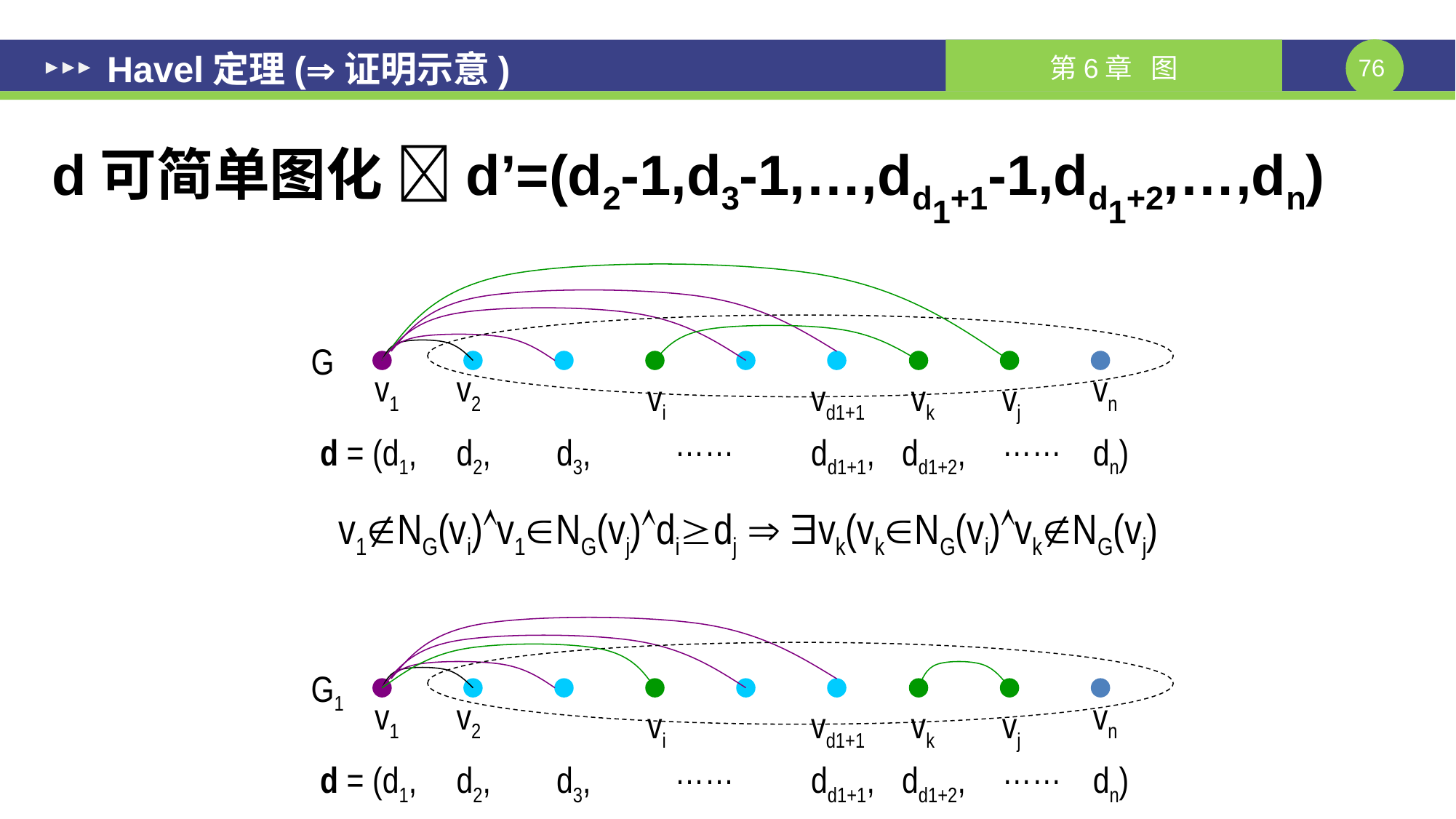

# Havel定理(⇒证明示意)
d可简单图化 ⇔d’=(d2-1,d3-1,…,dd1+1-1,dd1+2,…,dn)

G

v1
v2
vn
vi
vd1+1
vk
vj
……
……
d = (d1,
d2,
d3,
dd1+1,
dd1+2,
dn)
v1∉NG(vi)∧v1∈NG(vj)∧di≥dj ⇒ ∃vk(vk∈NG(vi)∧vk∉NG(vj)

G1

v1
v2
vn
vi
vd1+1
vk
vj
……
……
d = (d1,
d2,
d3,
dd1+1,
dd1+2,
dn)